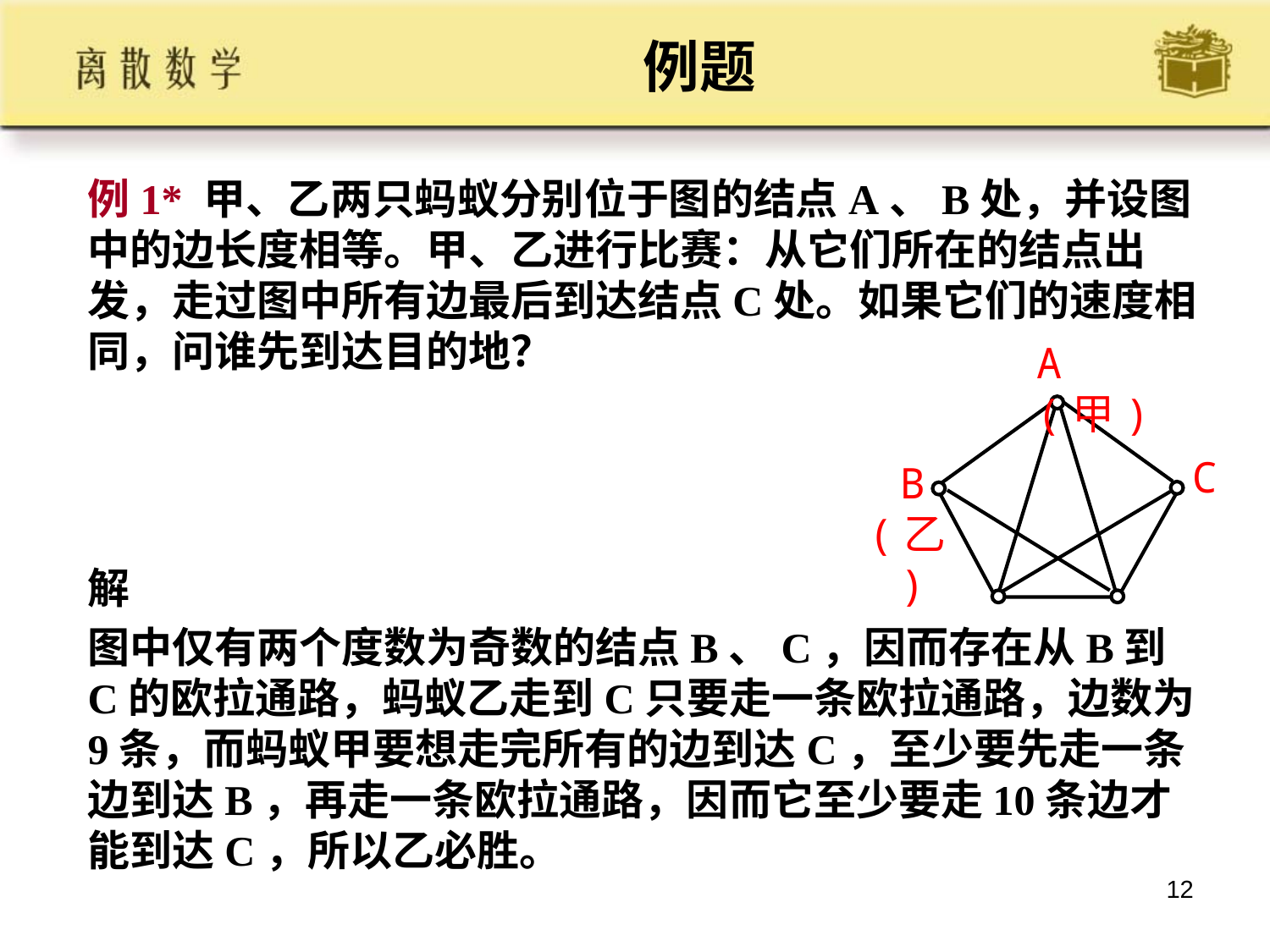

# 例题
例1* 甲、乙两只蚂蚁分别位于图的结点A、B处，并设图中的边长度相等。甲、乙进行比赛：从它们所在的结点出发，走过图中所有边最后到达结点C处。如果它们的速度相同，问谁先到达目的地？

解
图中仅有两个度数为奇数的结点B、C，因而存在从B到C的欧拉通路，蚂蚁乙走到C只要走一条欧拉通路，边数为9条，而蚂蚁甲要想走完所有的边到达C，至少要先走一条边到达B，再走一条欧拉通路，因而它至少要走10条边才能到达C，所以乙必胜。
A(甲)

C
B
(乙)

12